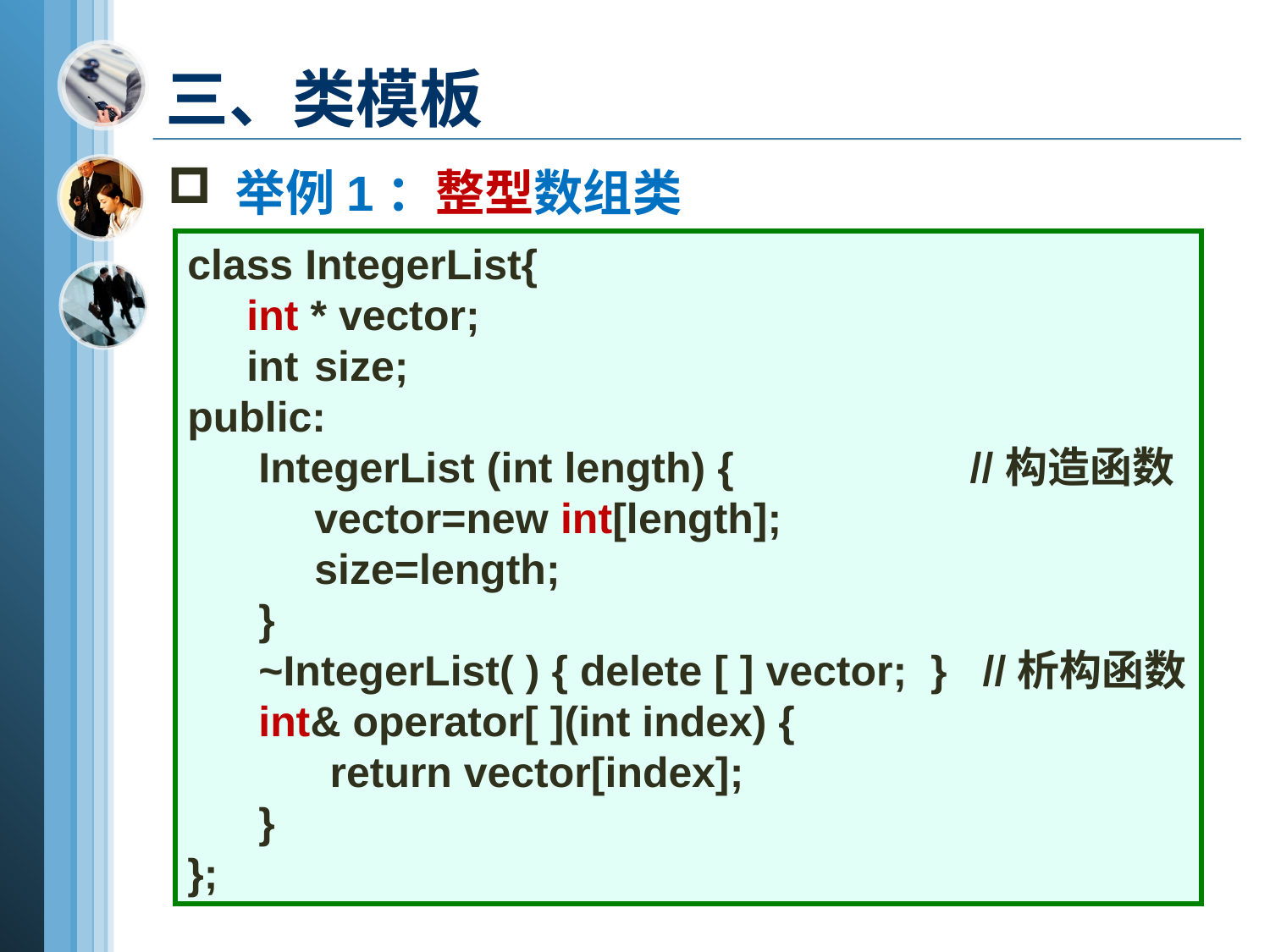

三、类模板
 举例1：整型数组类
class IntegerList{
     int * vector;
     int 	size;
public:
      IntegerList (int length) {                    //构造函数
          	vector=new int[length];
          	size=length;
      }
      ~IntegerList( ) { delete [ ] vector;  }   //析构函数
      int& operator[ ](int index) {
            return vector[index];
      }
};